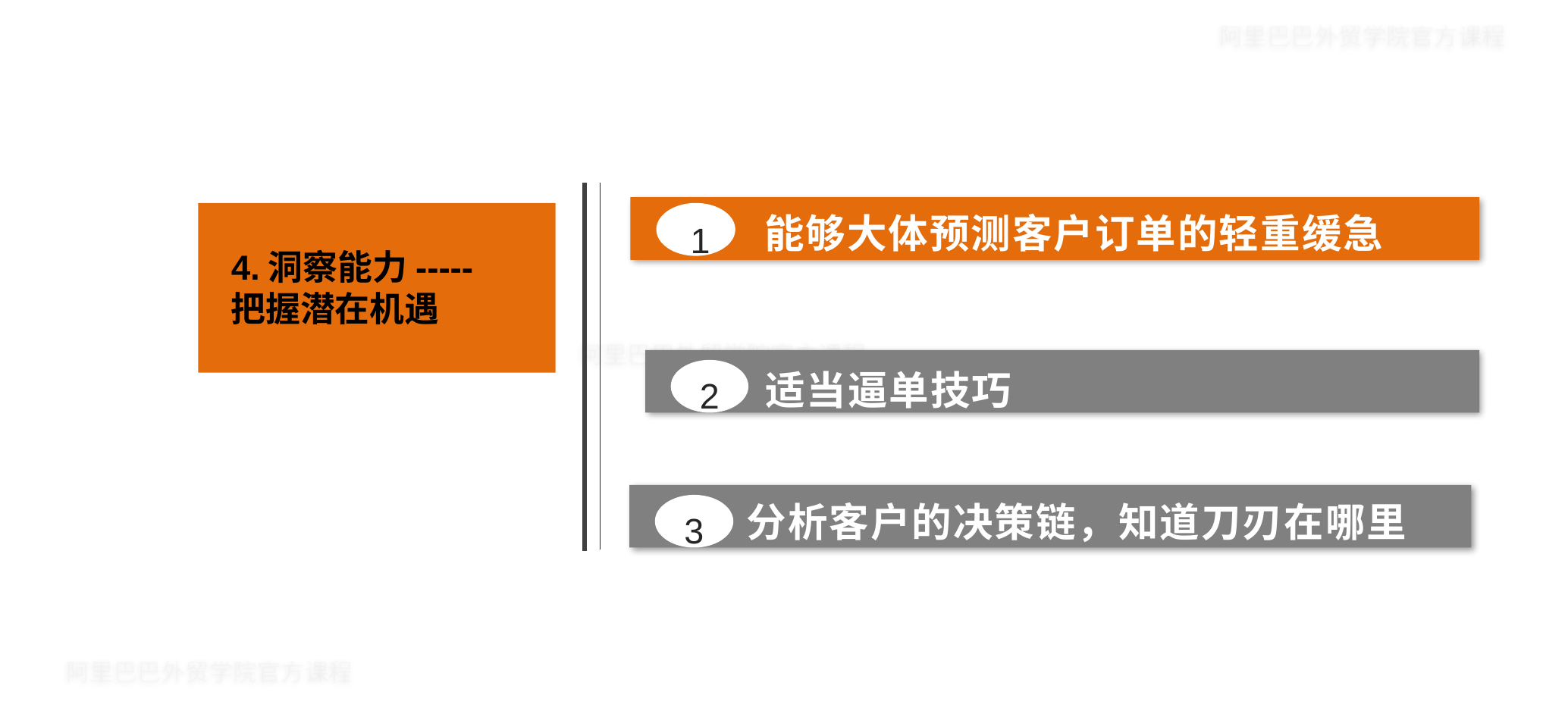

1

能够大体预测客户订单的轻重缓急

4.洞察能力-----
把握潜在机遇
2

 适当逼单技巧

3

分析客户的决策链，知道刀刃在哪里